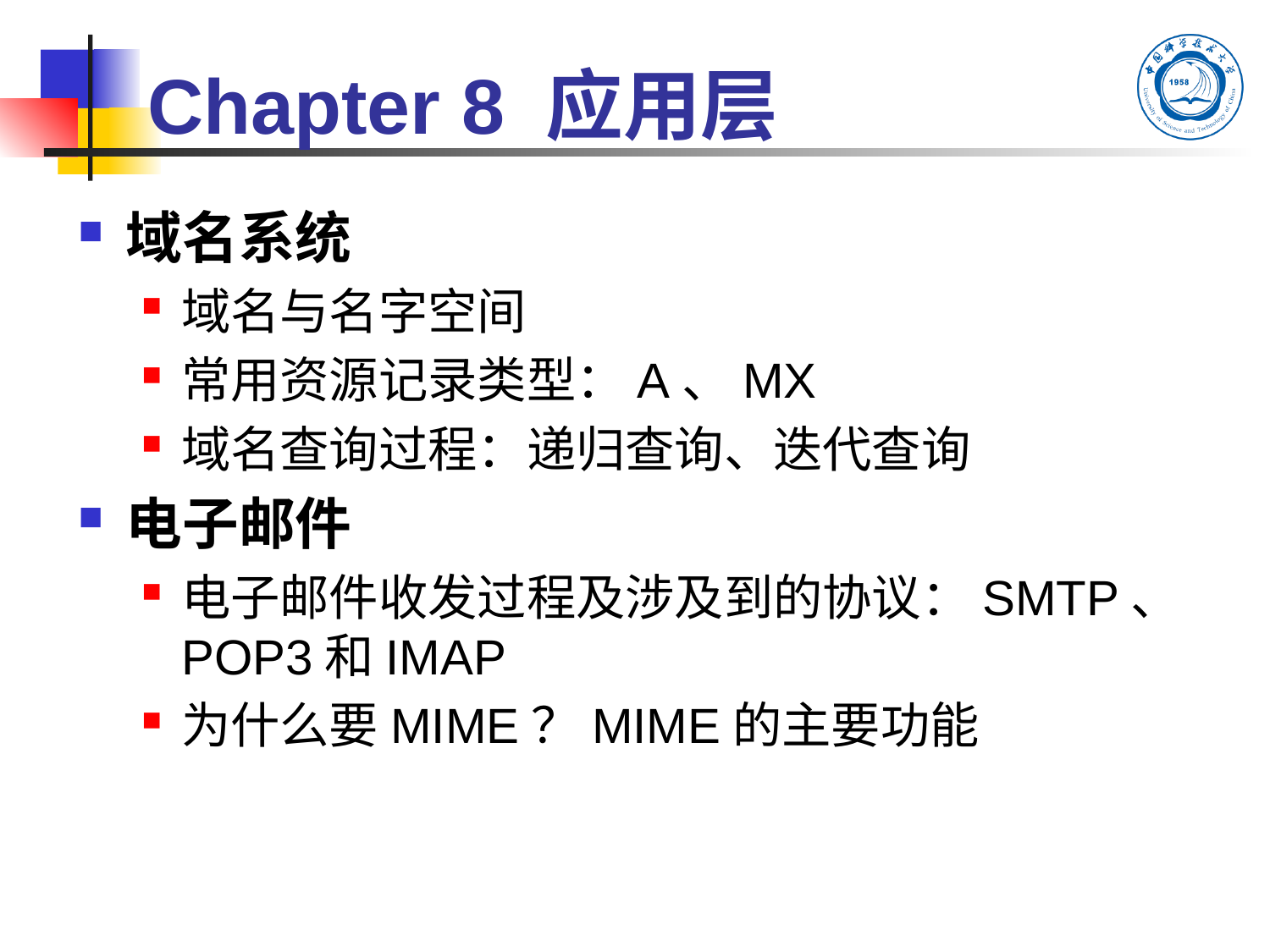

# Chapter 8 应用层
域名系统
域名与名字空间
常用资源记录类型：A、MX
域名查询过程：递归查询、迭代查询
电子邮件
电子邮件收发过程及涉及到的协议：SMTP、POP3和IMAP
为什么要MIME？MIME的主要功能